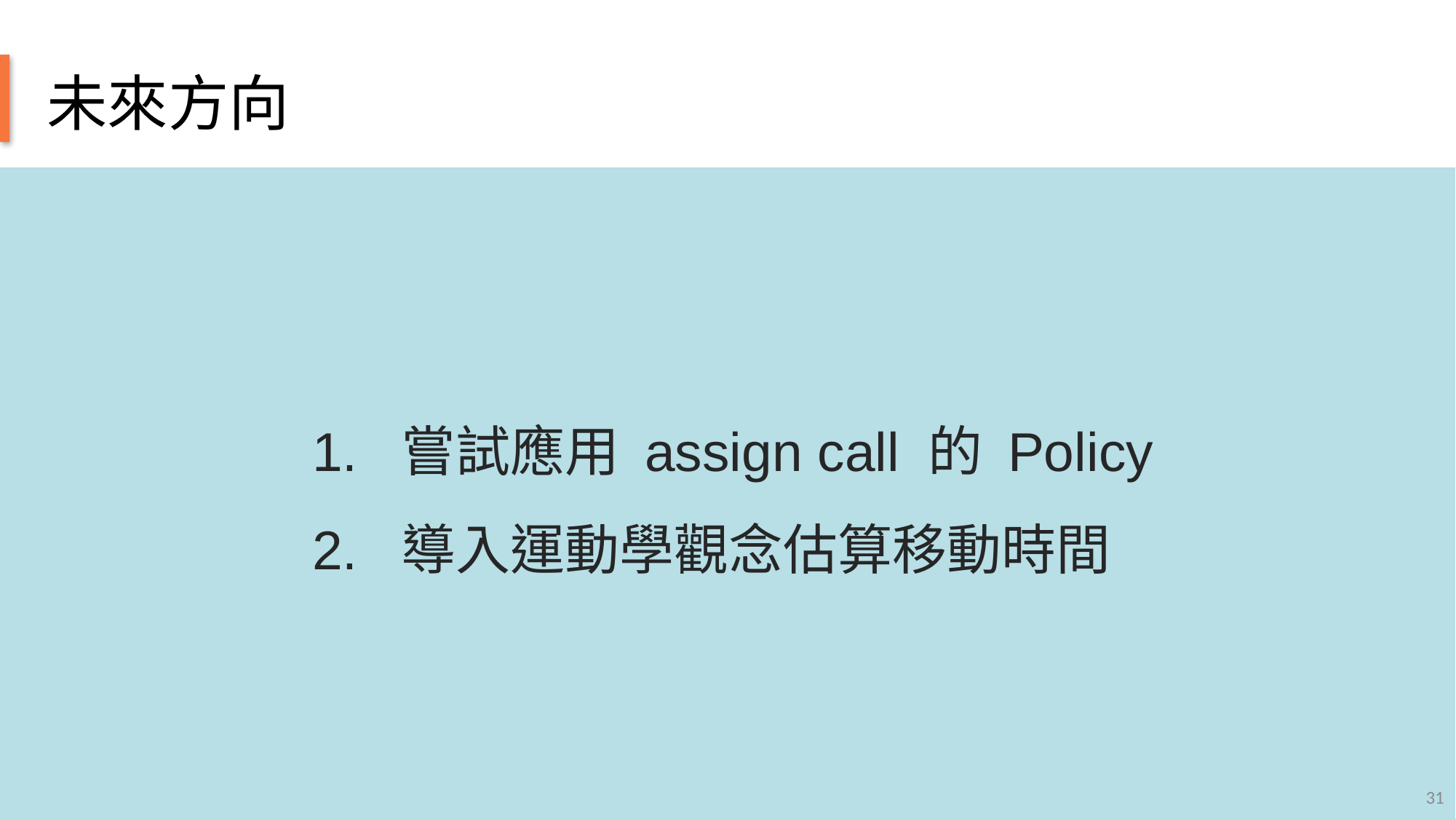

未來方向
嘗試應用 assign call 的 Policy
導入運動學觀念估算移動時間
31